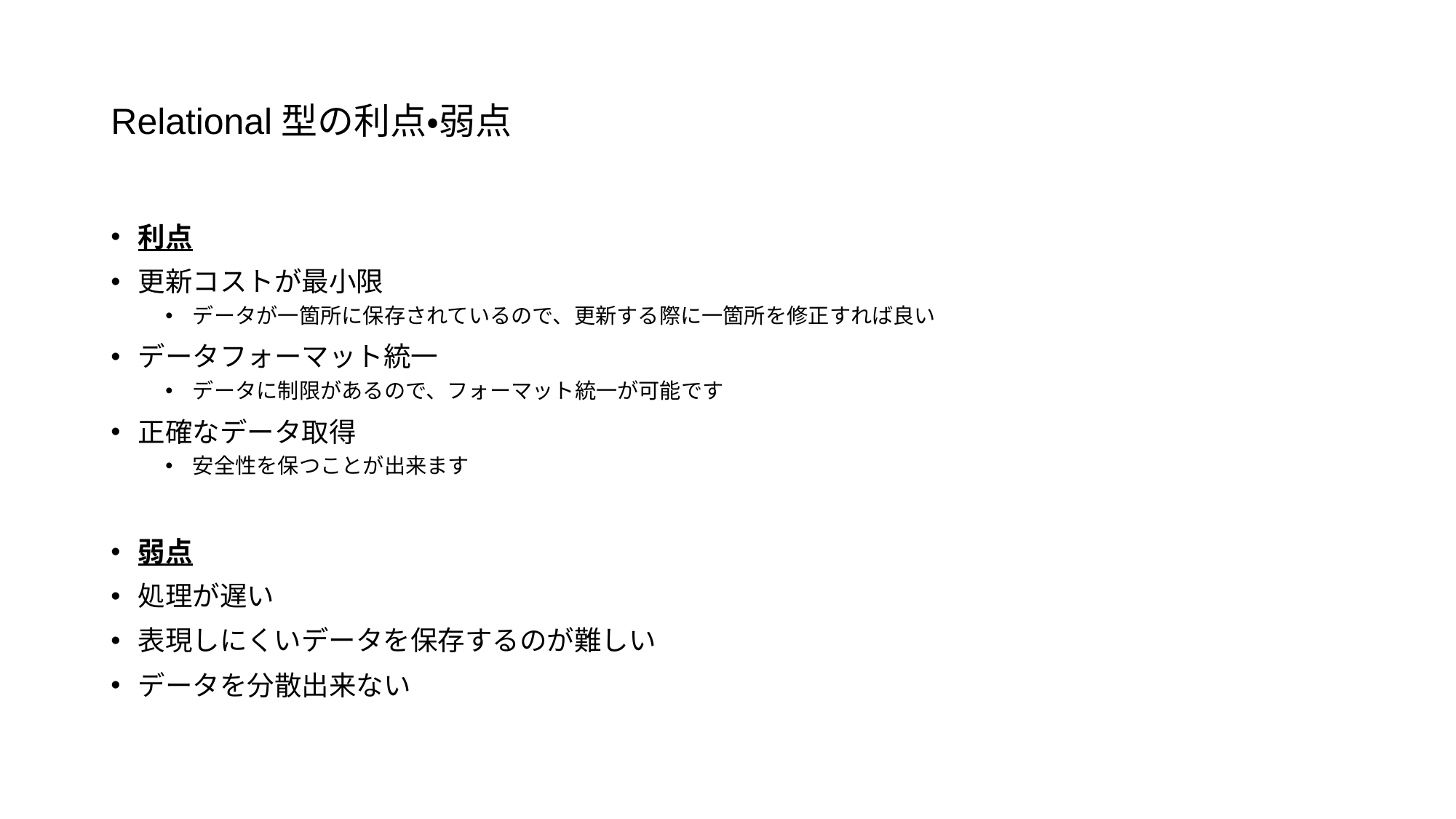

# Relational型の利点・弱点
利点
更新コストが最小限
データが一箇所に保存されているので、更新する際に一箇所を修正すれば良い
データフォーマット統一
データに制限があるので、フォーマット統一が可能です
正確なデータ取得
安全性を保つことが出来ます

弱点
処理が遅い
表現しにくいデータを保存するのが難しい
データを分散出来ない